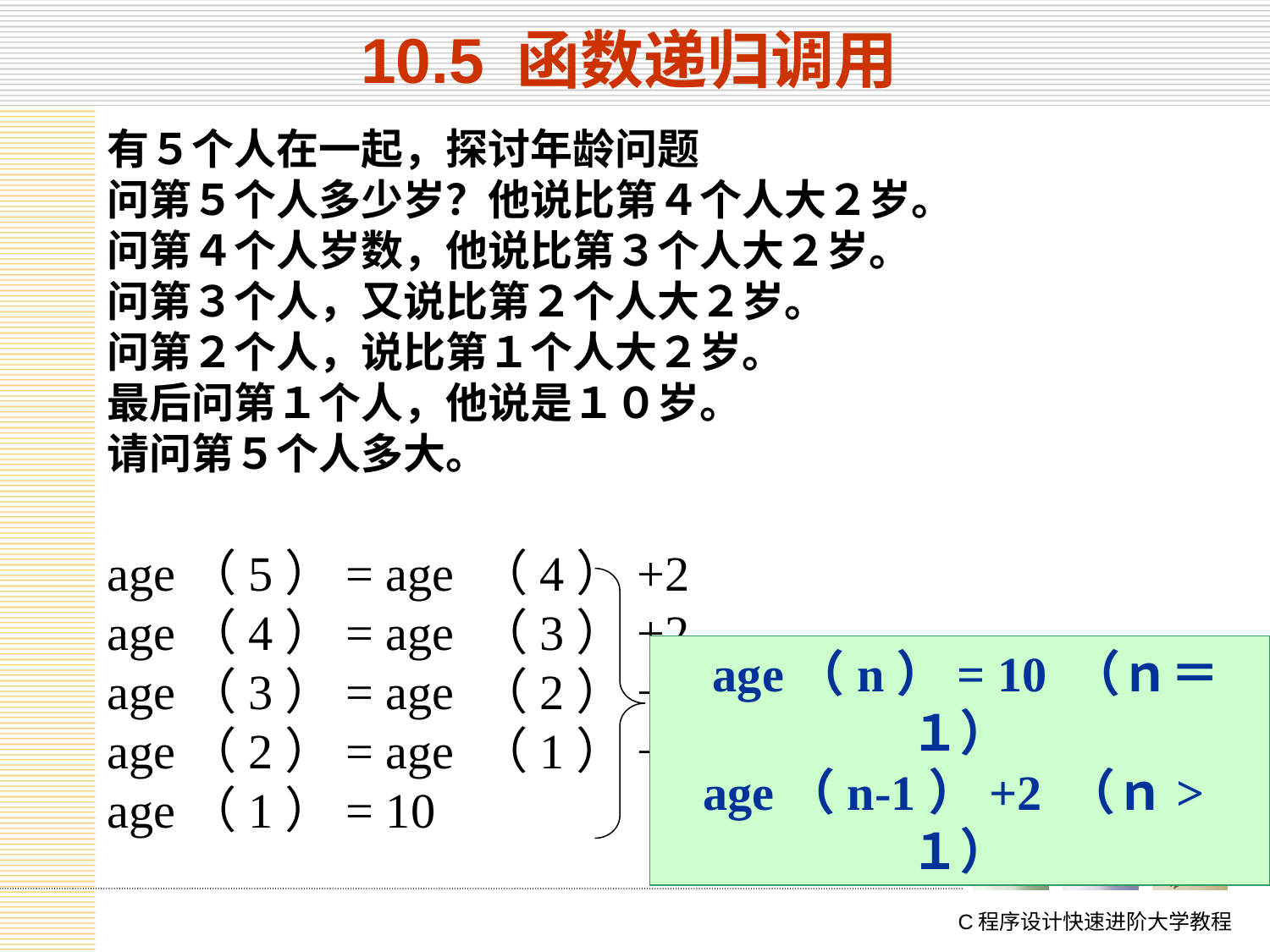

# 10.5 函数递归调用
有５个人在一起，探讨年龄问题
问第５个人多少岁？他说比第４个人大２岁。
问第４个人岁数，他说比第３个人大２岁。
问第３个人，又说比第２个人大２岁。
问第２个人，说比第１个人大２岁。
最后问第１个人，他说是１０岁。
请问第５个人多大。
age（5）= age （4）+2
age（4）= age （3）+2
age（3）= age （2）+2
age（2）= age （1）+2
age（1）= 10

 age（n）= 10 （ｎ＝１）
age（n-1）+2 （ｎ>１）
53
C程序设计快速进阶大学教程